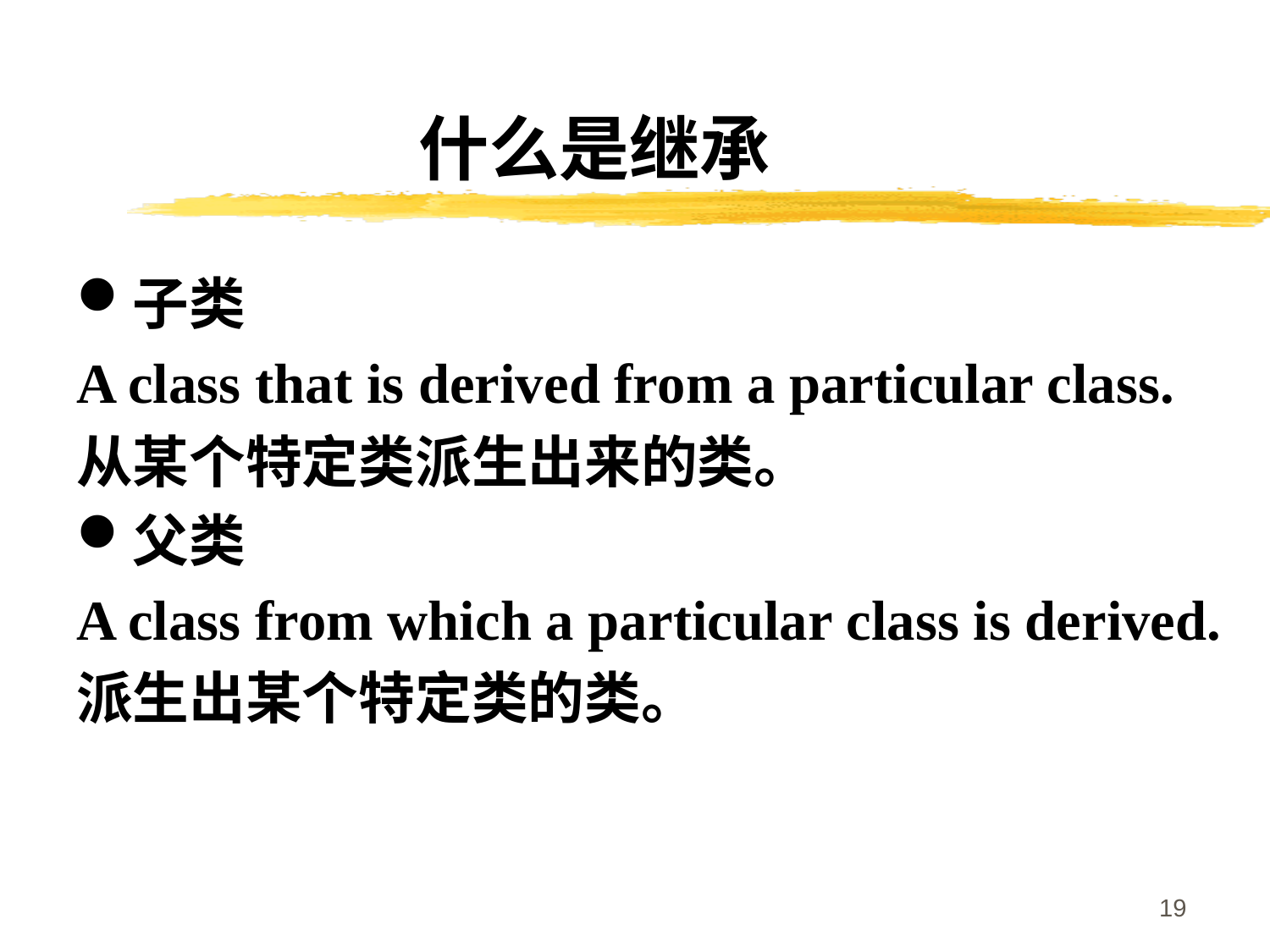

# 什么是继承
子类
A class that is derived from a particular class.
从某个特定类派生出来的类。
父类
A class from which a particular class is derived.
派生出某个特定类的类。
19